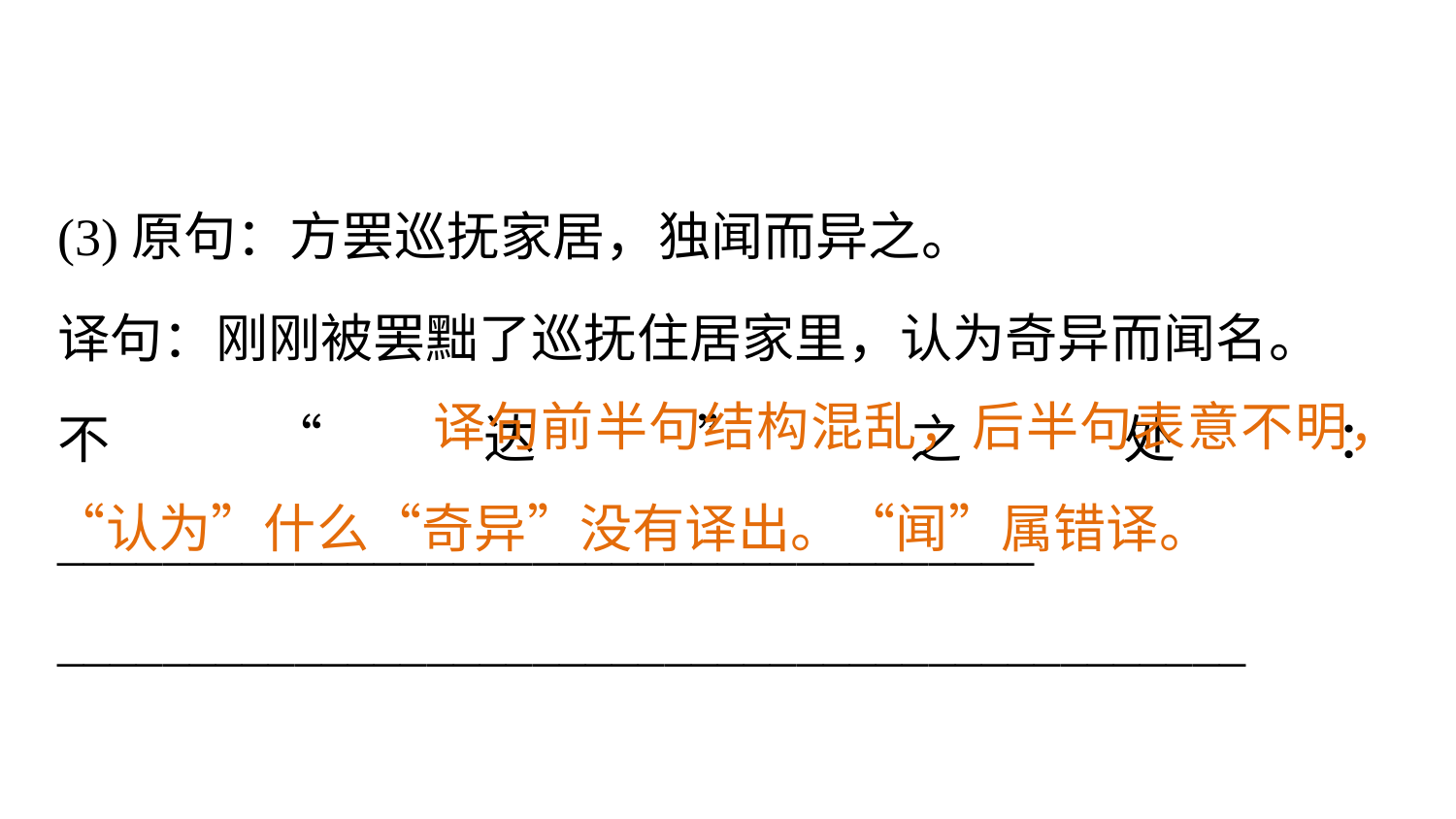

(3)原句：方罢巡抚家居，独闻而异之。
译句：刚刚被罢黜了巡抚住居家里，认为奇异而闻名。
不“达”之处：_____________________________________
_____________________________________________
                            译句前半句结构混乱，后半句表意不明，“认为”什么“奇异”没有译出。“闻”属错译。